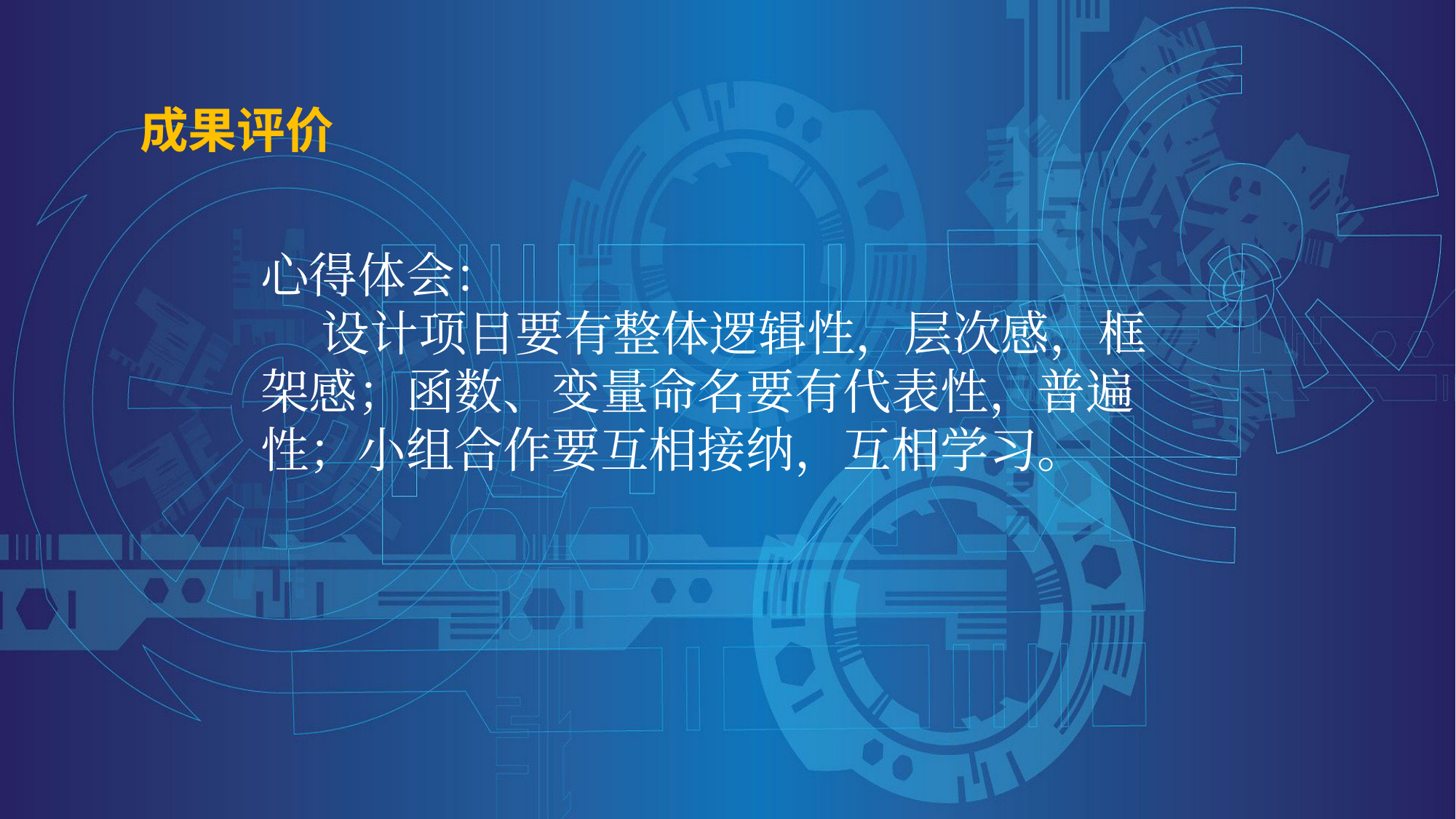

成果评价
心得体会：
    设计项目要有整体逻辑性，层次感，框架感；函数、变量命名要有代表性，普遍性；小组合作要互相接纳，互相学习。